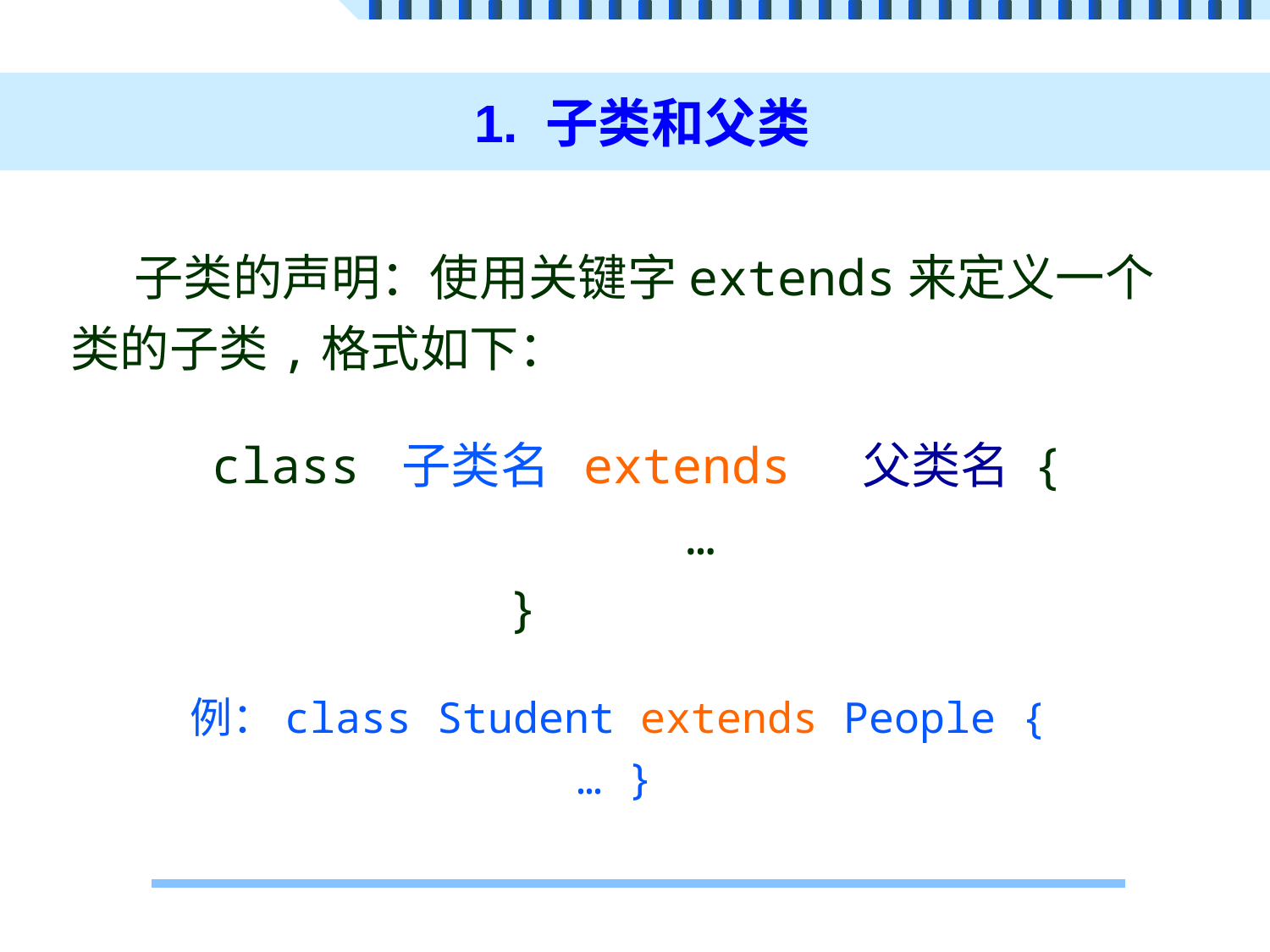

# 1. 子类和父类
子类的声明：使用关键字extends来定义一个类的子类,格式如下：
 class 子类名  extends  父类名 {
                 …
           }
 例：class Student extends People {
                … }